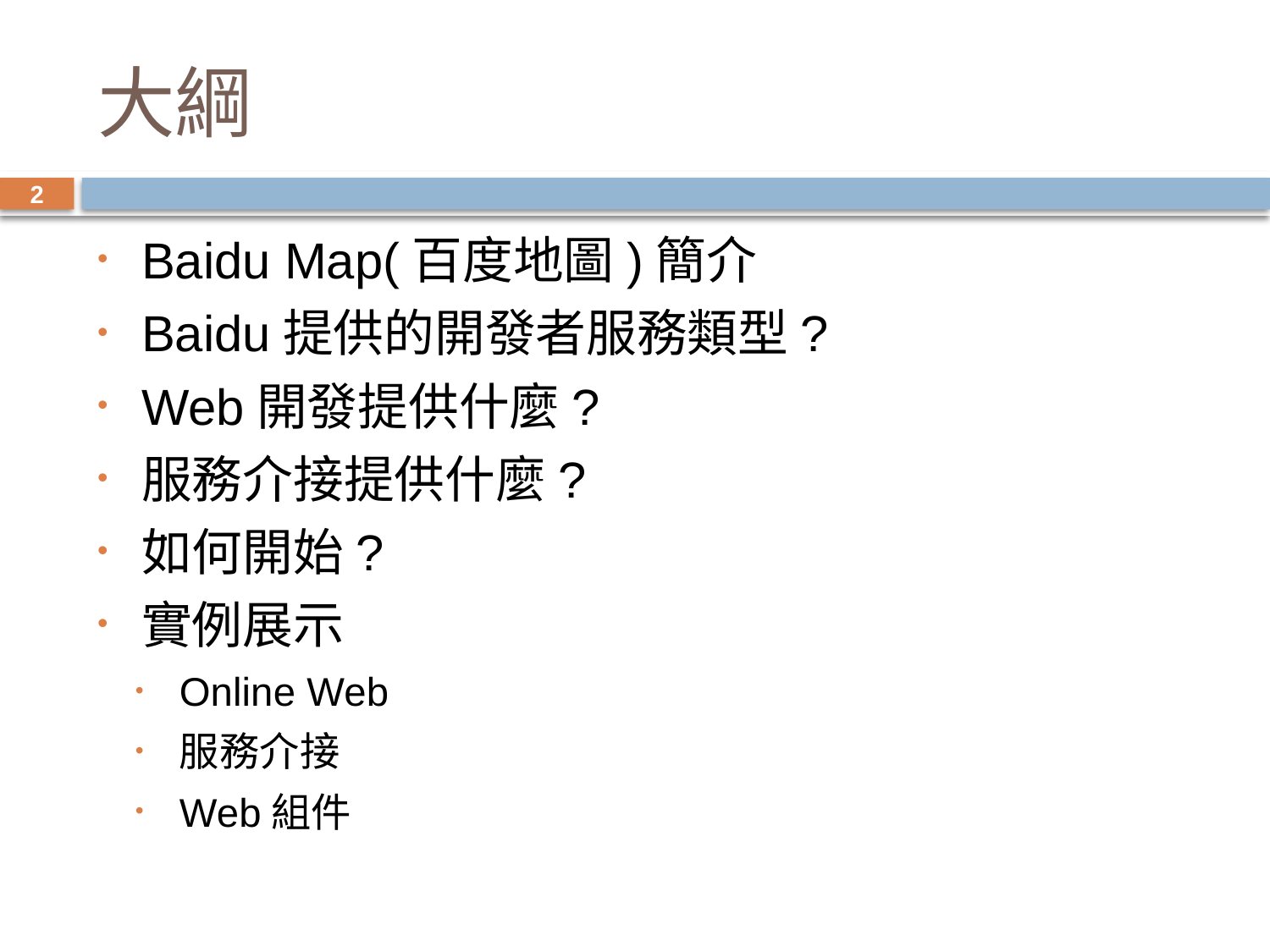

# 大綱
2
Baidu Map(百度地圖)簡介
Baidu提供的開發者服務類型?
Web開發提供什麼?
服務介接提供什麼?
如何開始?
實例展示
Online Web
服務介接
Web組件